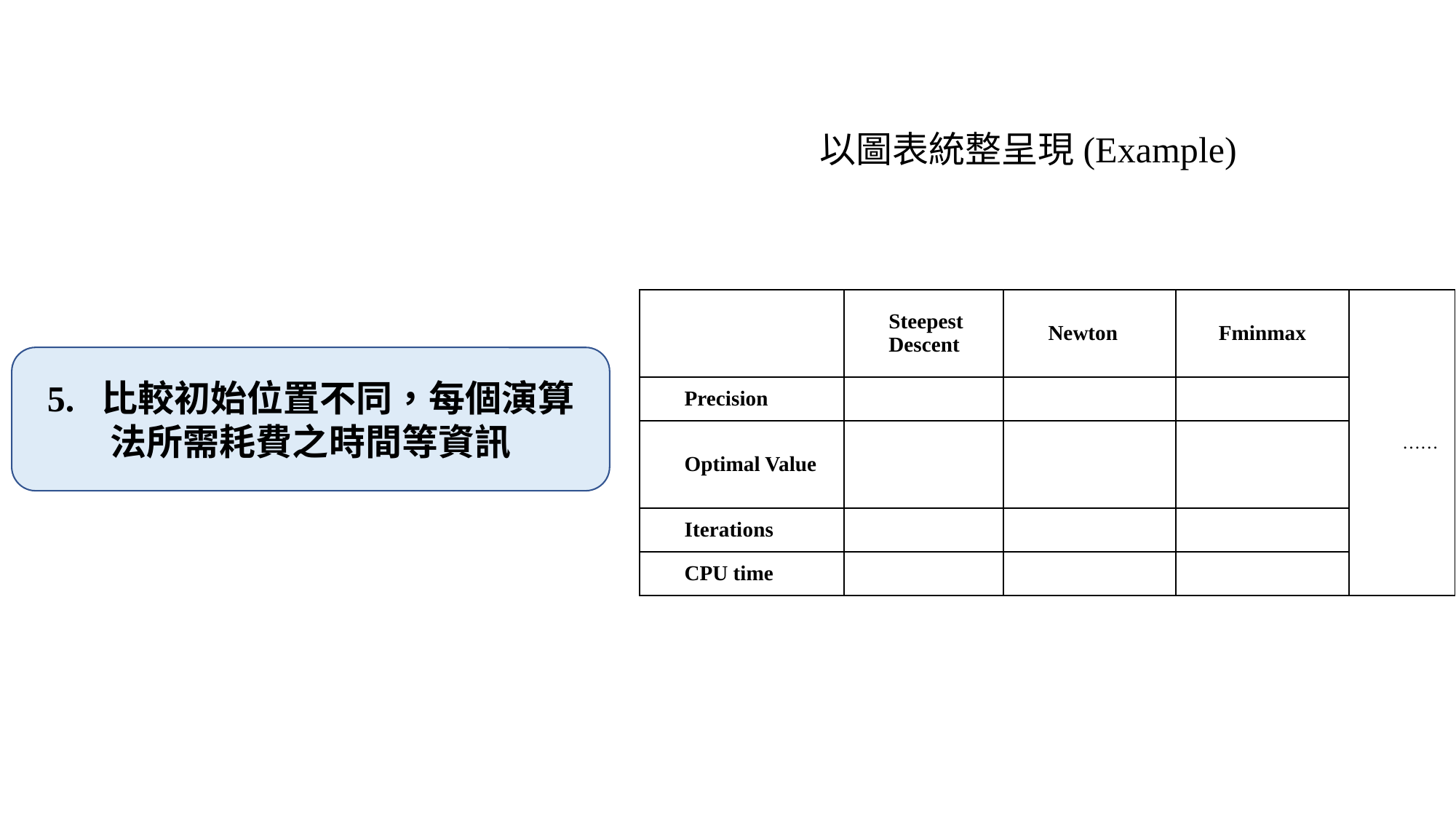

以圖表統整呈現(Example)
|  | Steepest Descent | Newton | Fminmax | …… |
| --- | --- | --- | --- | --- |
| Precision |  |  |  |  |
| Optimal Value |  |  |  |  |
| Iterations |  |  |  |  |
| CPU time |  |  |  |  |
5.  比較初始位置不同，每個演算法所需耗費之時間等資訊